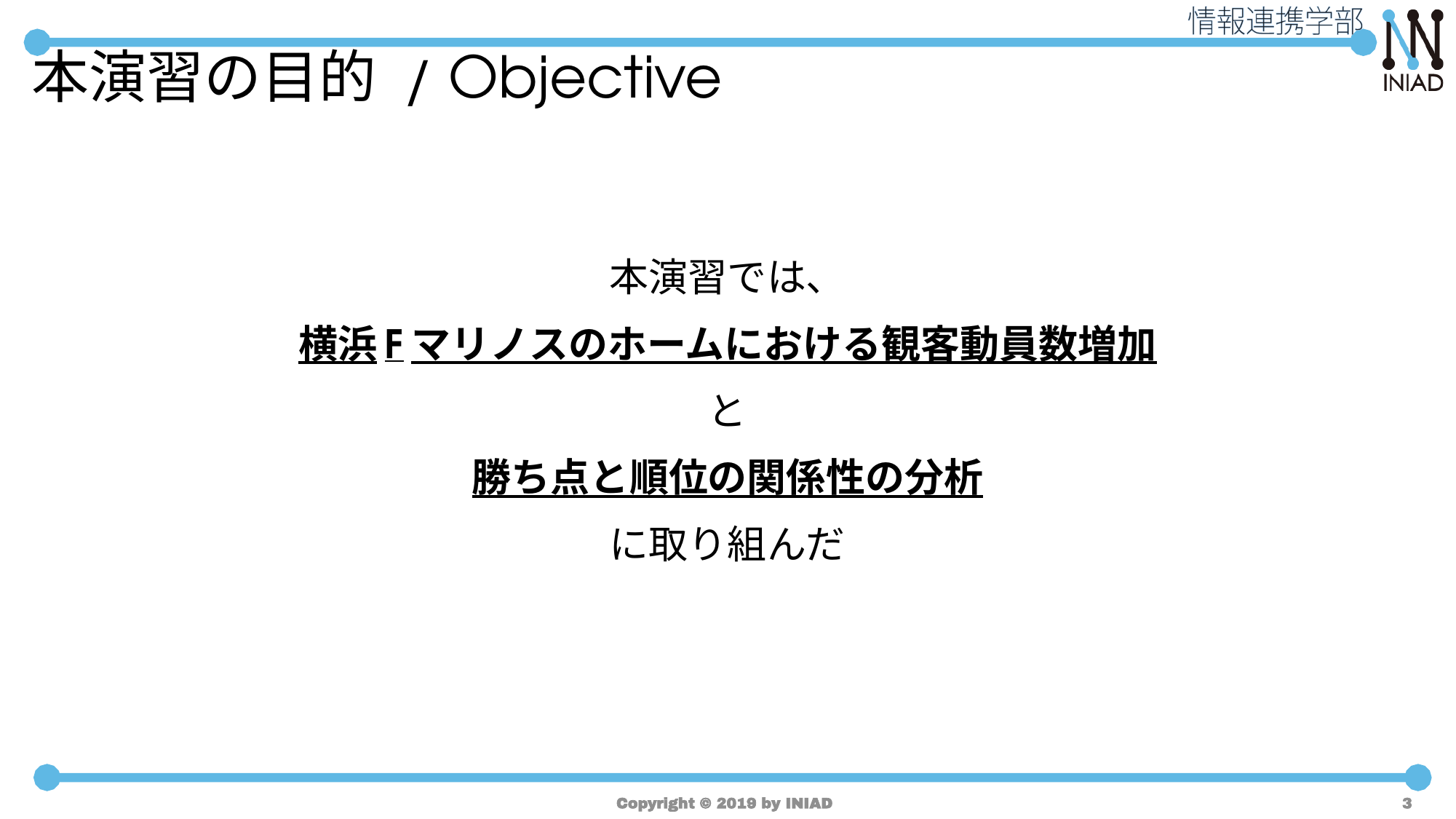

# 本演習の目的 / Objective
本演習では、
横浜Fマリノスのホームにおける観客動員数増加
と
勝ち点と順位の関係性の分析
に取り組んだ
Copyright © 2019 by INIAD
3